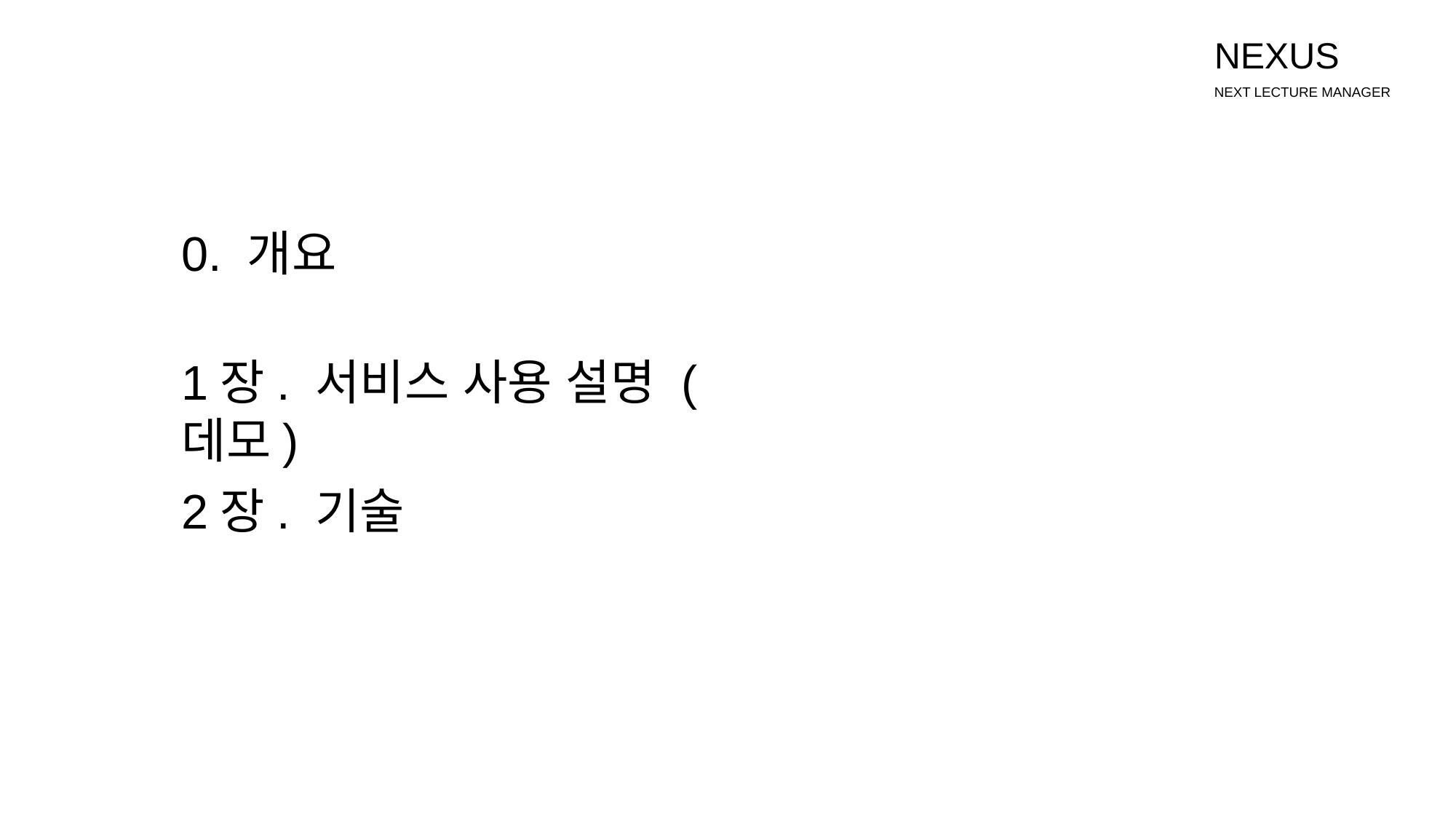

NEXUS
NEXT LECTURE MANAGER
0. 개요
1장. 서비스 사용 설명 (데모)
2장. 기술